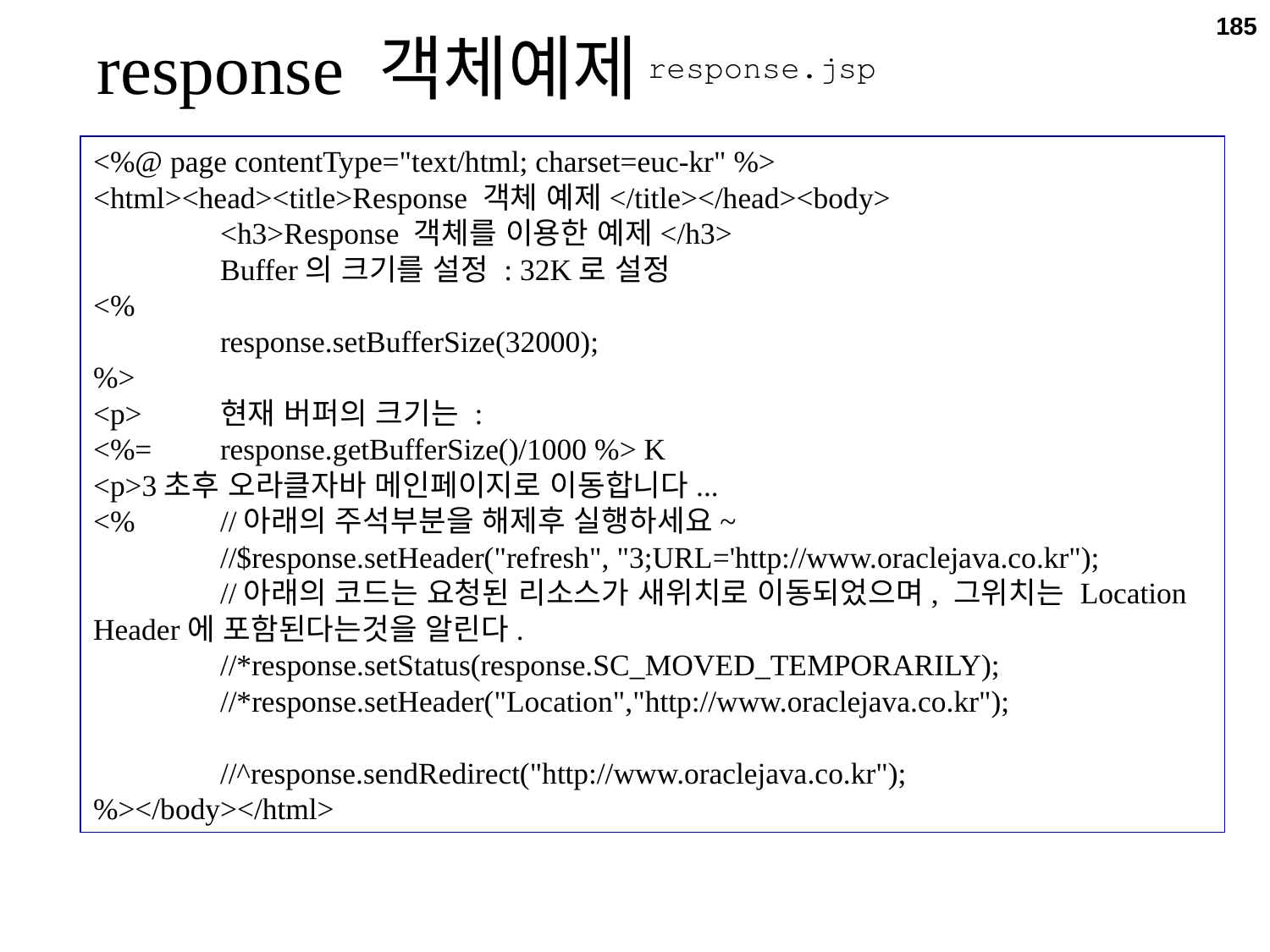

185
response 객체예제
response.jsp
<%@ page contentType="text/html; charset=euc-kr" %>
<html><head><title>Response 객체 예제</title></head><body>
	<h3>Response 객체를 이용한 예제</h3>
	Buffer의 크기를 설정 : 32K로 설정
<%
	response.setBufferSize(32000);
%>
<p>	현재 버퍼의 크기는 :
<%= 	response.getBufferSize()/1000 %> K
<p>3초후 오라클자바 메인페이지로 이동합니다...
<%	//아래의 주석부분을 해제후 실행하세요~
	//$response.setHeader("refresh", "3;URL='http://www.oraclejava.co.kr");
	//아래의 코드는 요청된 리소스가 새위치로 이동되었으며, 그위치는 Location Header에 포함된다는것을 알린다.
	//*response.setStatus(response.SC_MOVED_TEMPORARILY);
	//*response.setHeader("Location","http://www.oraclejava.co.kr");

	//^response.sendRedirect("http://www.oraclejava.co.kr");
%></body></html>